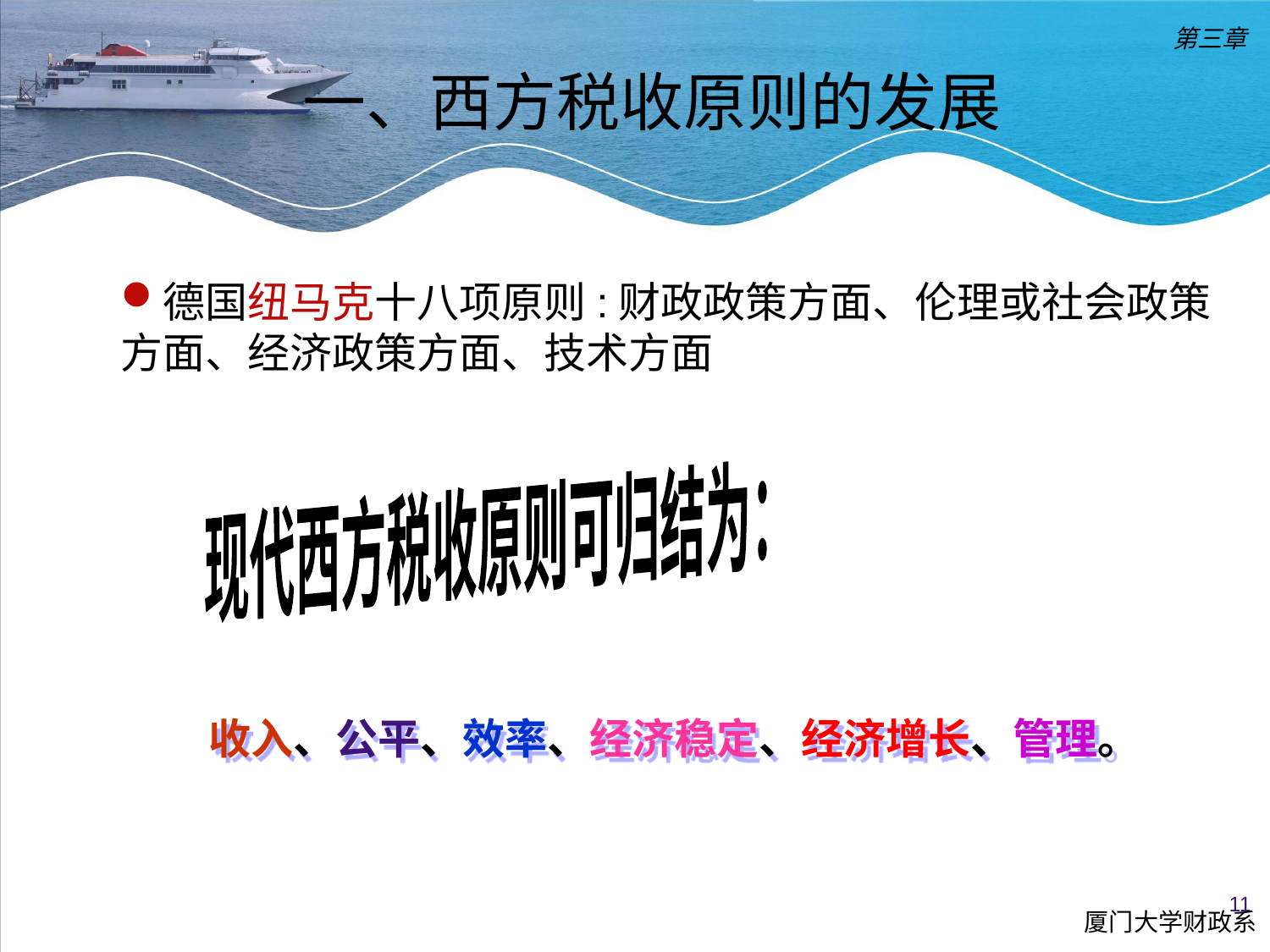

第三章
一、西方税收原则的发展
德国纽马克十八项原则:财政政策方面、伦理或社会政策方面、经济政策方面、技术方面
现代西方税收原则可归结为：
收入、公平、效率、经济稳定、经济增长、管理。
11
厦门大学财政系